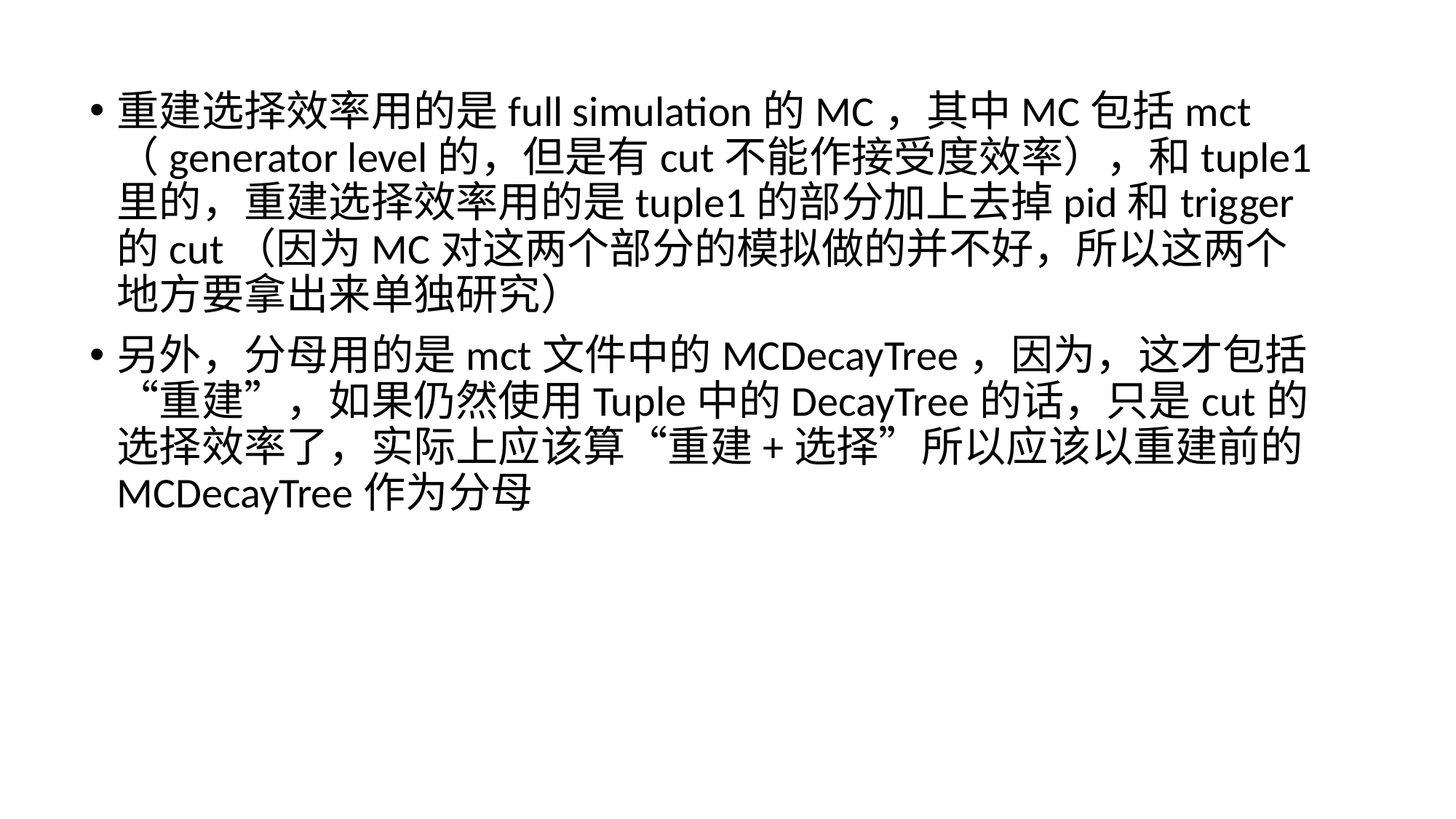

重建选择效率用的是full simulation的MC，其中MC包括mct（generator level的，但是有cut不能作接受度效率），和tuple1里的，重建选择效率用的是tuple1的部分加上去掉pid和trigger的cut（因为MC对这两个部分的模拟做的并不好，所以这两个地方要拿出来单独研究）
另外，分母用的是mct文件中的MCDecayTree，因为，这才包括“重建”，如果仍然使用Tuple中的DecayTree的话，只是cut的选择效率了，实际上应该算“重建+选择”所以应该以重建前的MCDecayTree作为分母